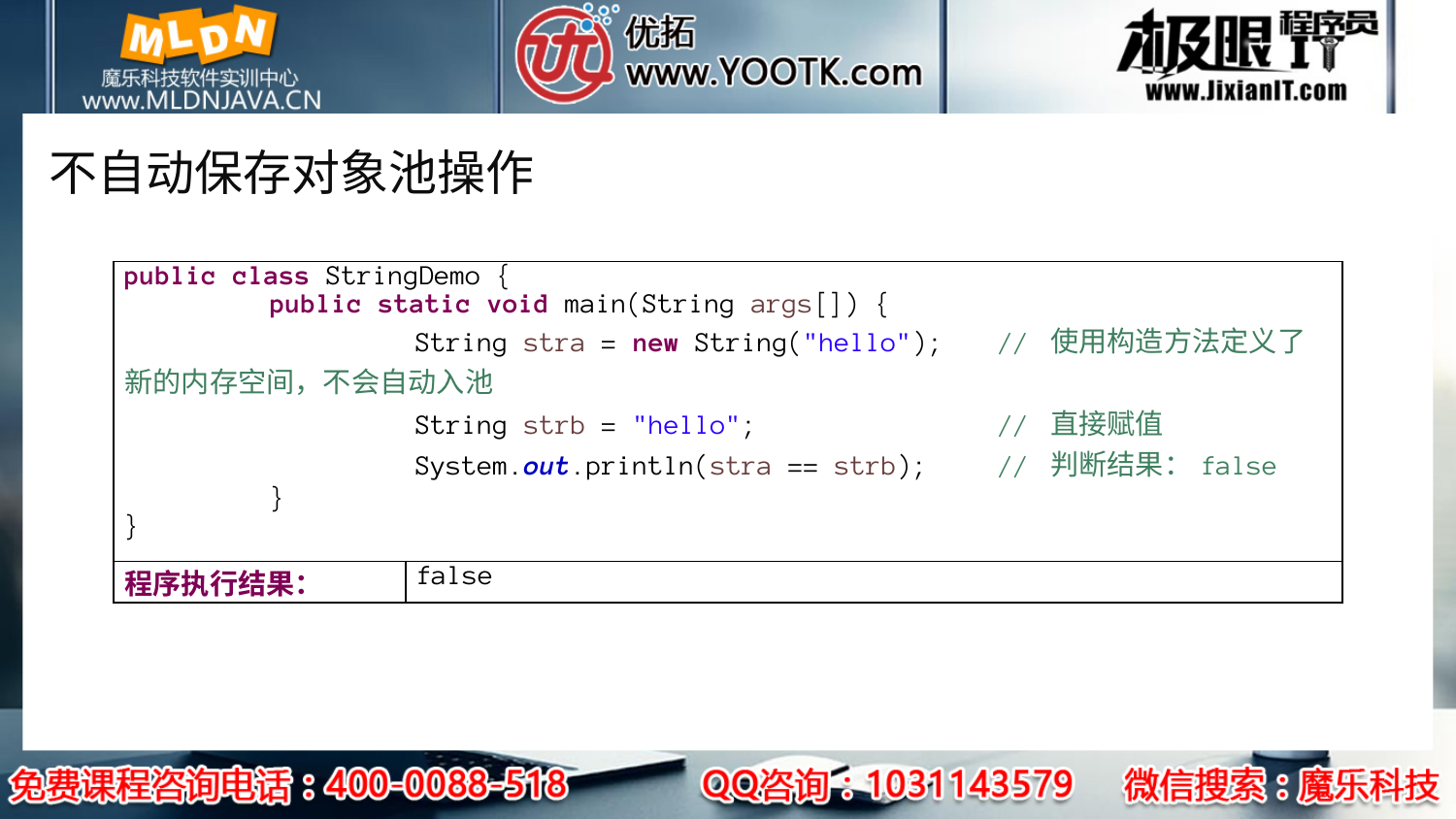

# 不自动保存对象池操作
| public class StringDemo { public static void main(String args[]) { String stra = new String("hello"); // 使用构造方法定义了新的内存空间，不会自动入池 String strb = "hello"; // 直接赋值 System.out.println(stra == strb); // 判断结果：false } } |  |
| --- | --- |
| 程序执行结果： | false |